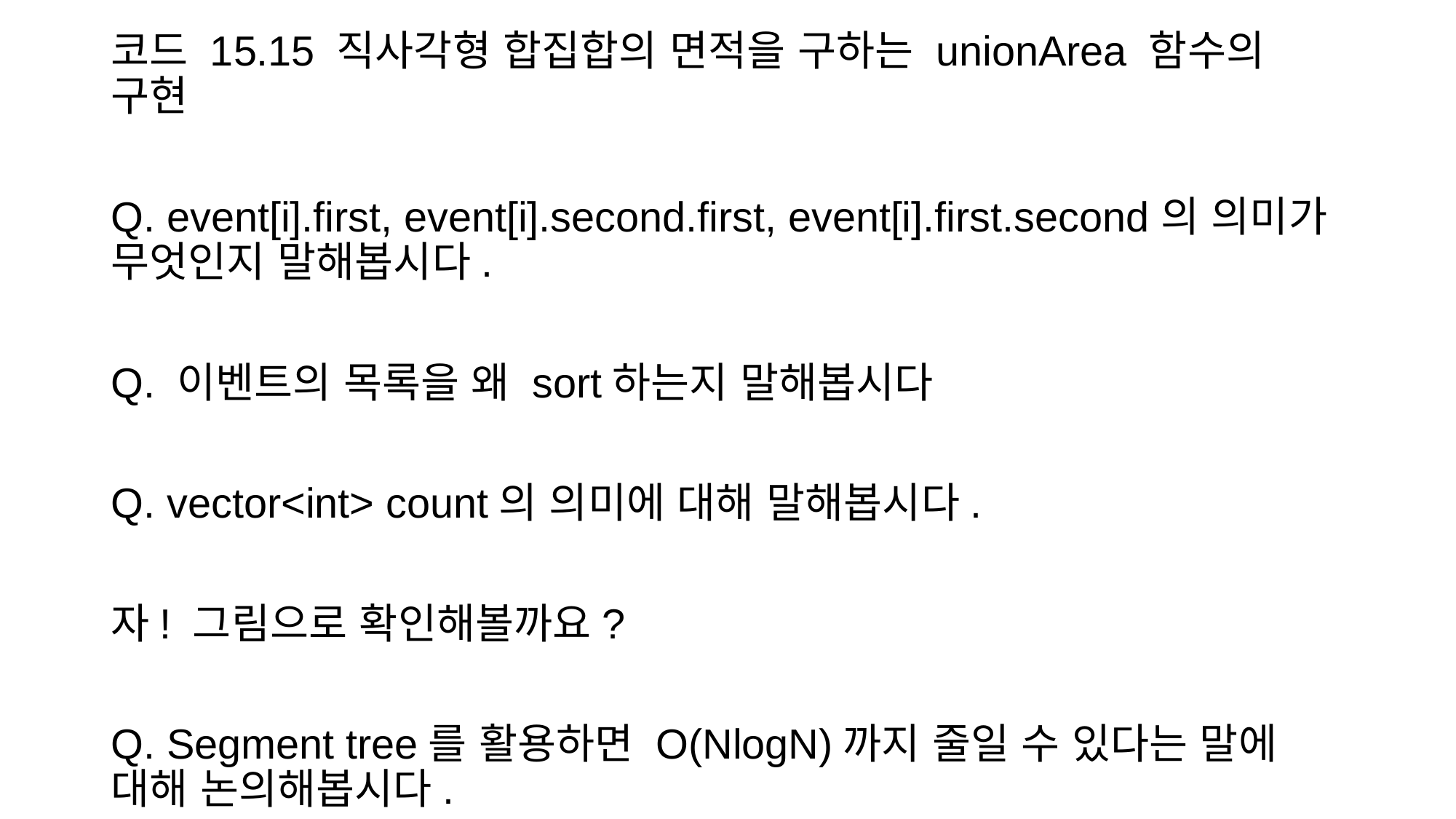

코드 15.15 직사각형 합집합의 면적을 구하는 unionArea 함수의 구현

Q. event[i].first, event[i].second.first, event[i].first.second의 의미가 무엇인지 말해봅시다.

Q. 이벤트의 목록을 왜 sort하는지 말해봅시다

Q. vector<int> count의 의미에 대해 말해봅시다.

자! 그림으로 확인해볼까요?

Q. Segment tree를 활용하면 O(NlogN)까지 줄일 수 있다는 말에 대해 논의해봅시다.